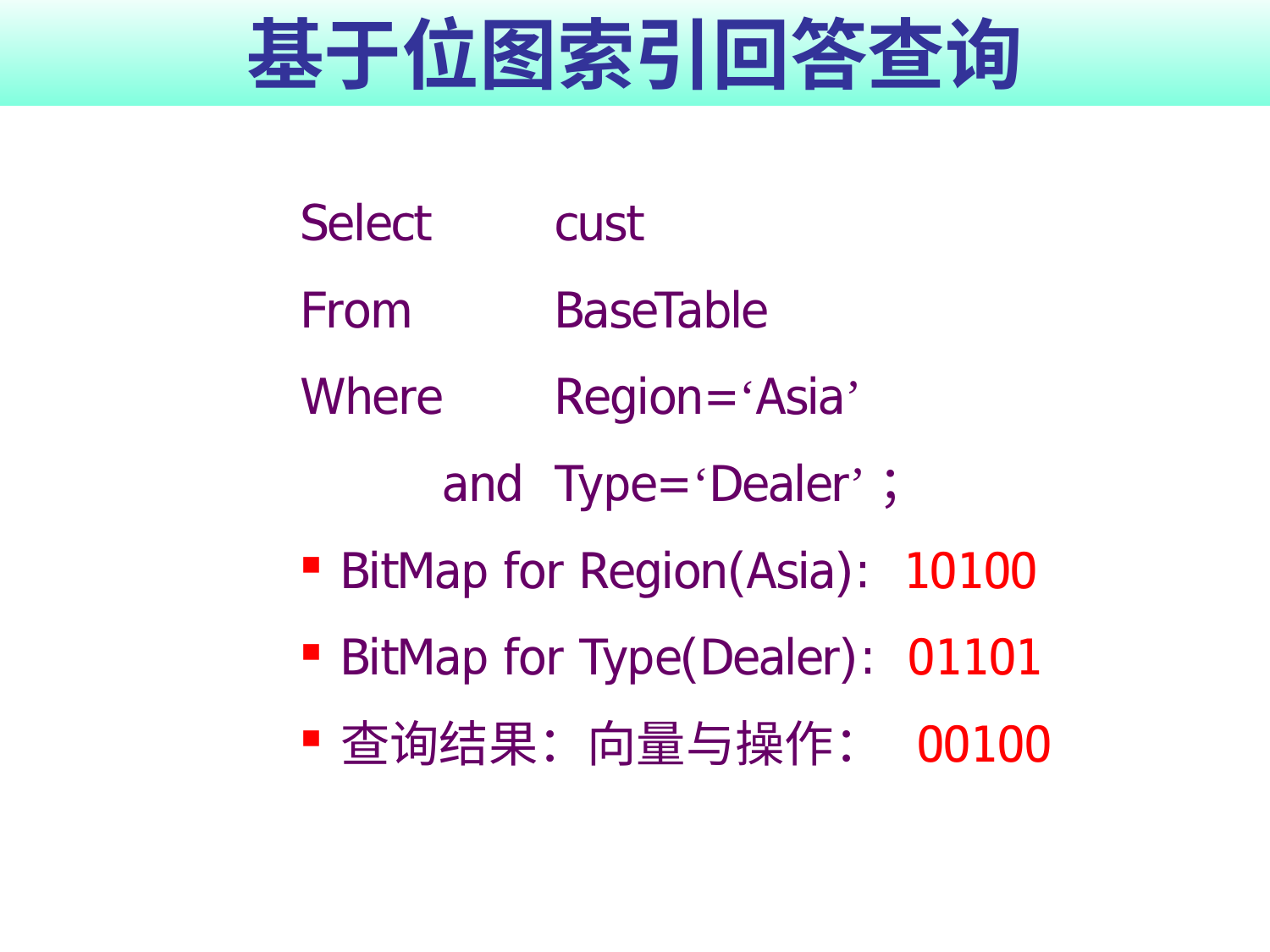

# 基于位图索引回答查询
Select 	cust
From 	BaseTable
Where 	Region=‘Asia’
	 and 	Type=‘Dealer’；
BitMap for Region(Asia):  10100
BitMap for Type(Dealer):  01101
查询结果：向量与操作：  00100